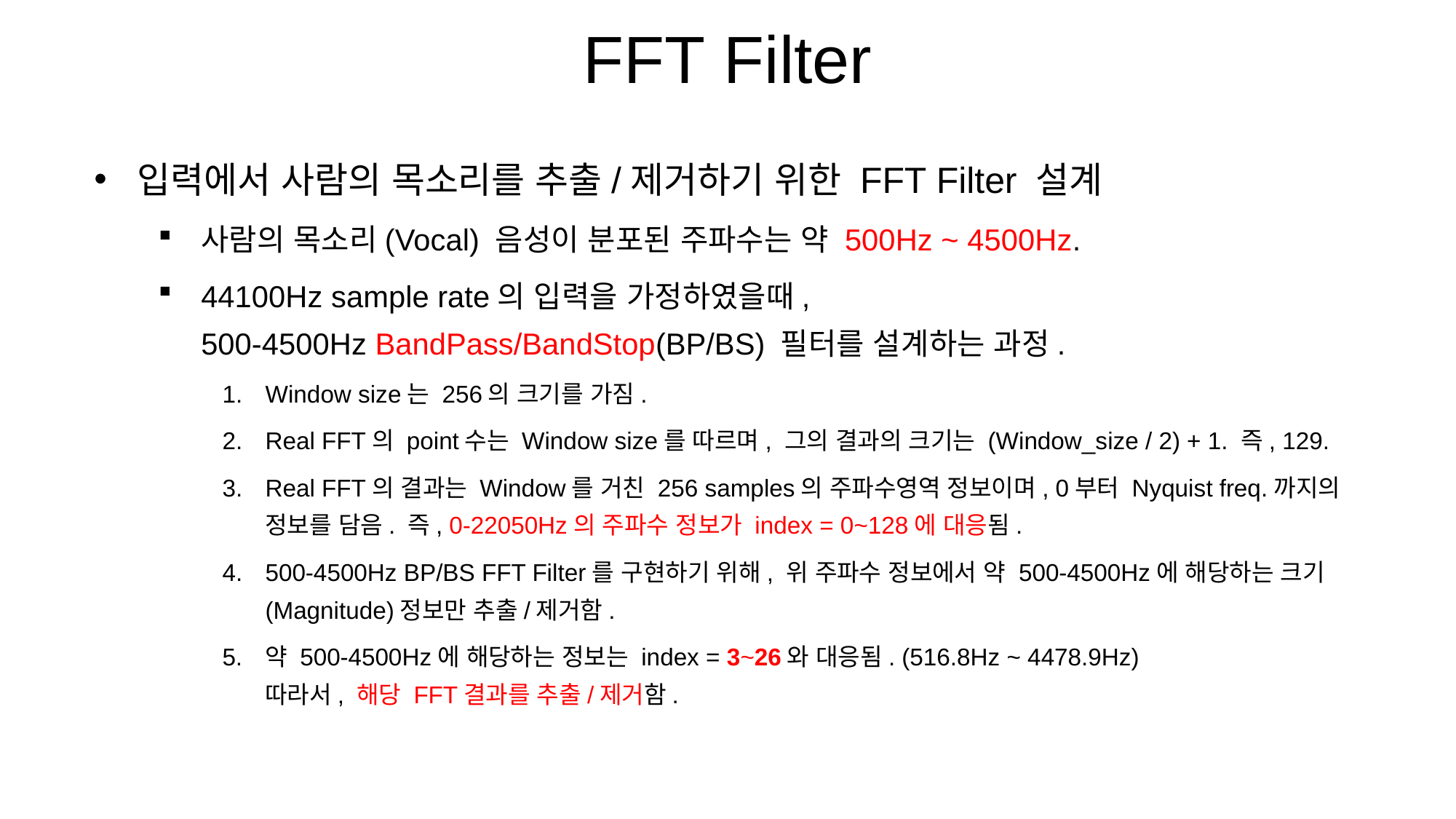

# FFT Filter
입력에서 사람의 목소리를 추출/제거하기 위한 FFT Filter 설계
사람의 목소리(Vocal) 음성이 분포된 주파수는 약 500Hz ~ 4500Hz.
44100Hz sample rate의 입력을 가정하였을때,
500-4500Hz BandPass/BandStop(BP/BS) 필터를 설계하는 과정.
Window size는 256의 크기를 가짐.
Real FFT의 point수는 Window size를 따르며, 그의 결과의 크기는 (Window_size / 2) + 1. 즉, 129.
Real FFT의 결과는 Window를 거친 256 samples의 주파수영역 정보이며, 0부터 Nyquist freq.까지의 정보를 담음. 즉, 0-22050Hz의 주파수 정보가 index = 0~128에 대응됨.
500-4500Hz BP/BS FFT Filter를 구현하기 위해, 위 주파수 정보에서 약 500-4500Hz에 해당하는 크기(Magnitude)정보만 추출/제거함.
약 500-4500Hz에 해당하는 정보는 index = 3~26와 대응됨. (516.8Hz ~ 4478.9Hz)
따라서, 해당 FFT결과를 추출/제거함.